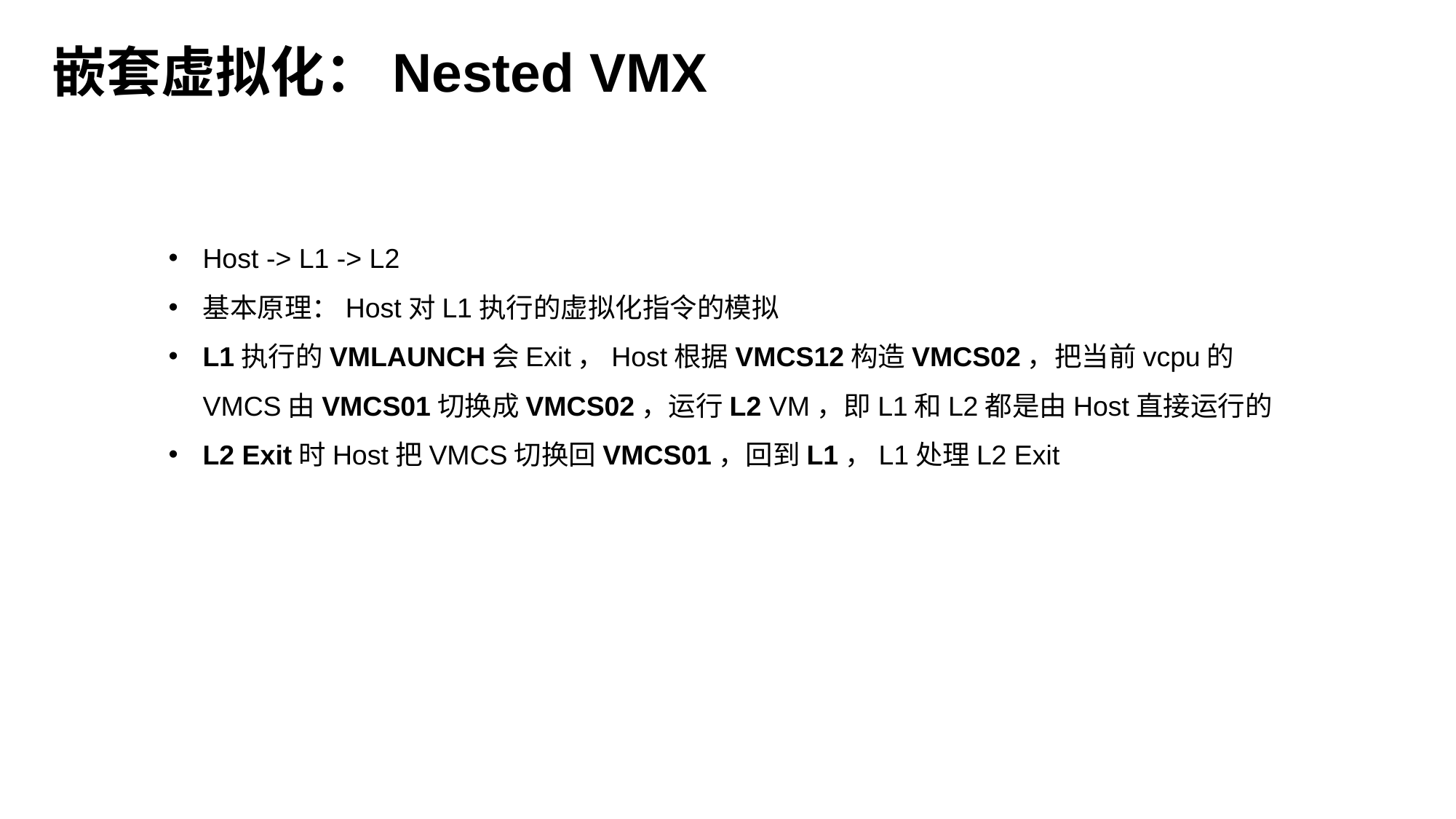

嵌套虚拟化：Nested VMX
Host -> L1 -> L2
基本原理：Host对L1执行的虚拟化指令的模拟
L1执行的VMLAUNCH会Exit，Host根据VMCS12构造VMCS02，把当前vcpu的VMCS由VMCS01切换成VMCS02，运行L2 VM，即L1和L2都是由Host直接运行的
L2 Exit时Host把VMCS切换回VMCS01，回到L1，L1处理L2 Exit